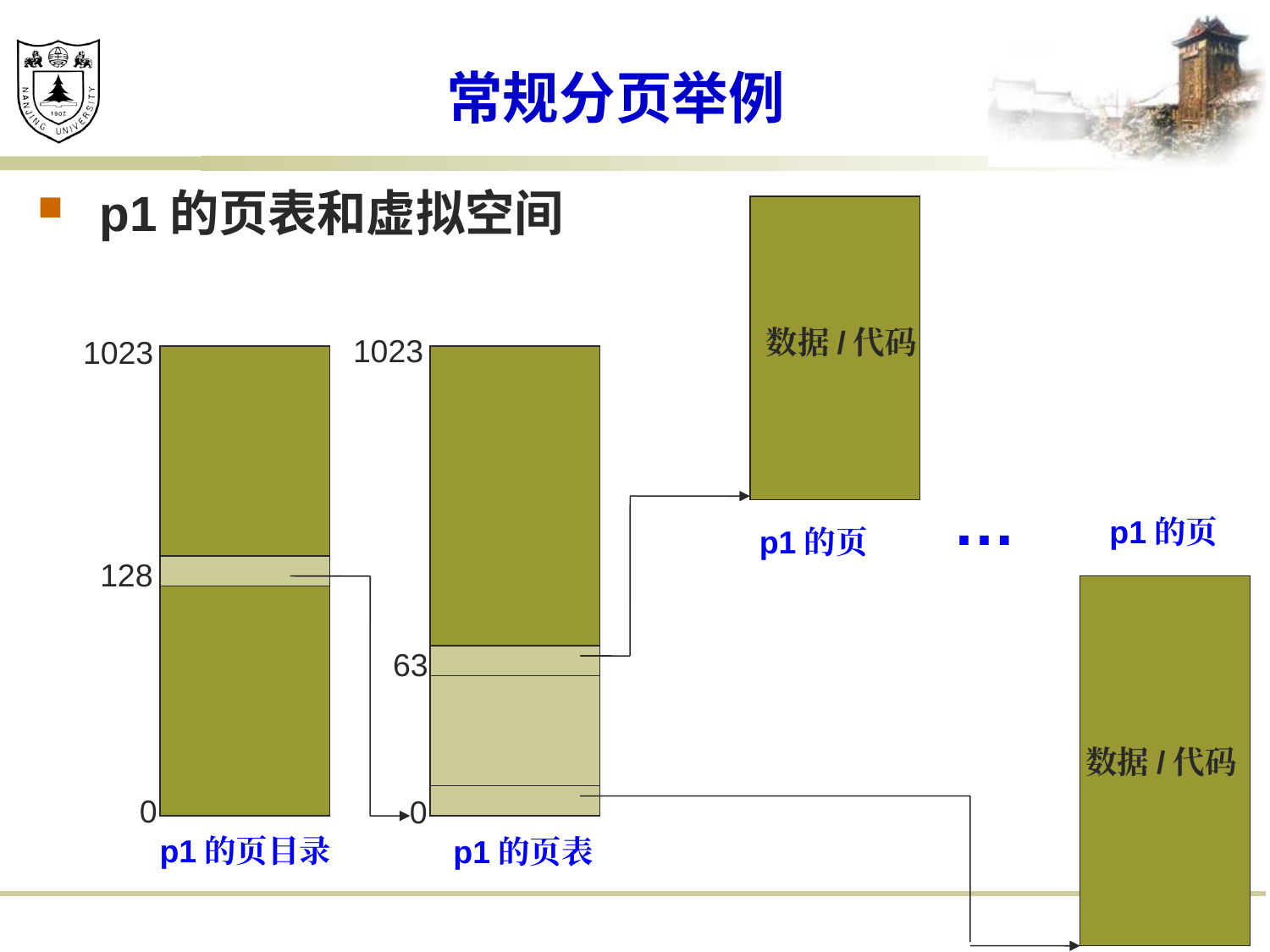

# 常规分页举例
p1的页表和虚拟空间

数据/代码
1023
1023

…

p1的页
p1的页
128

63

数据/代码
0
0

p1的页目录
p1的页表
206